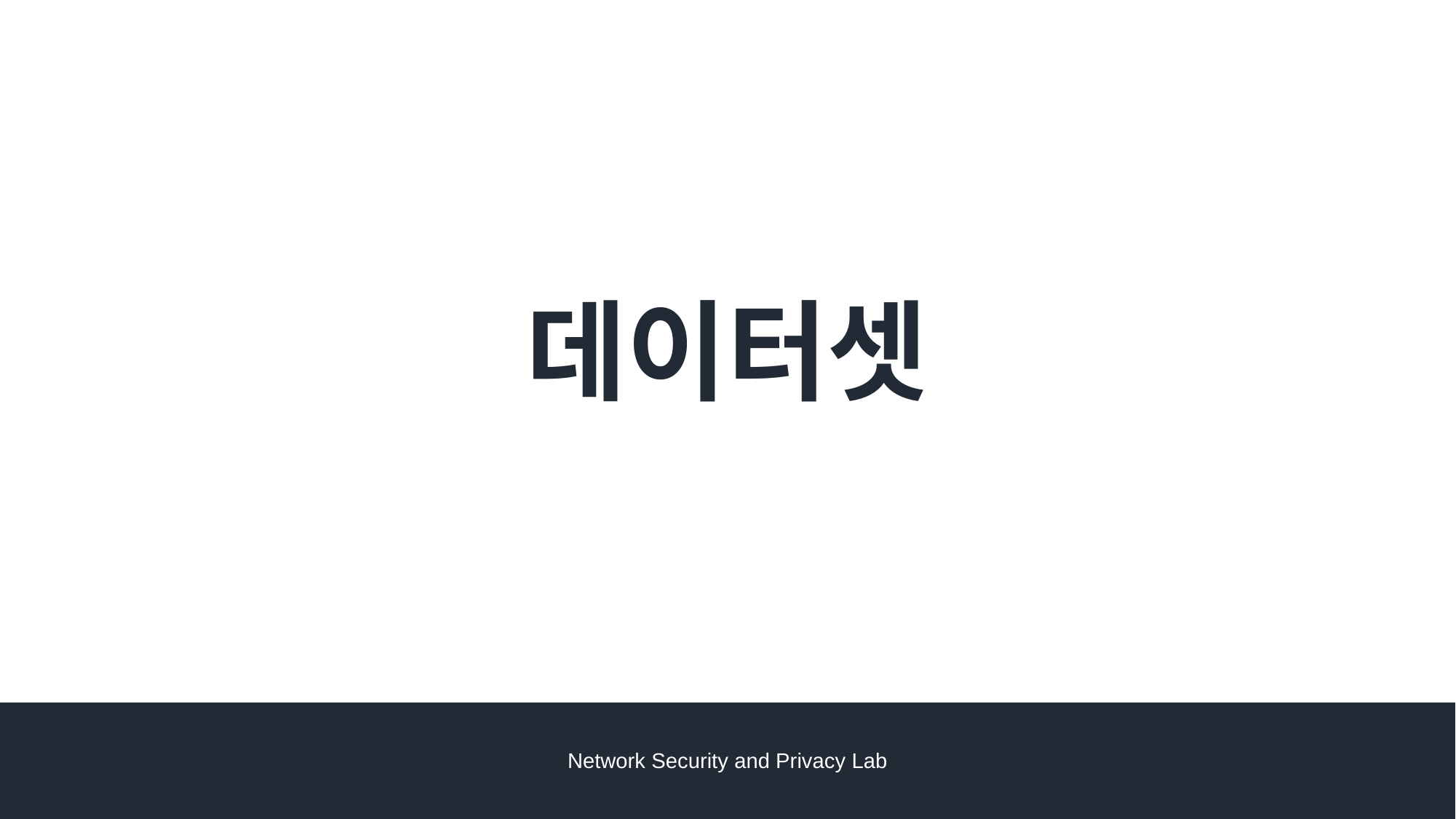

# 데이터셋

Network Security and Privacy Lab